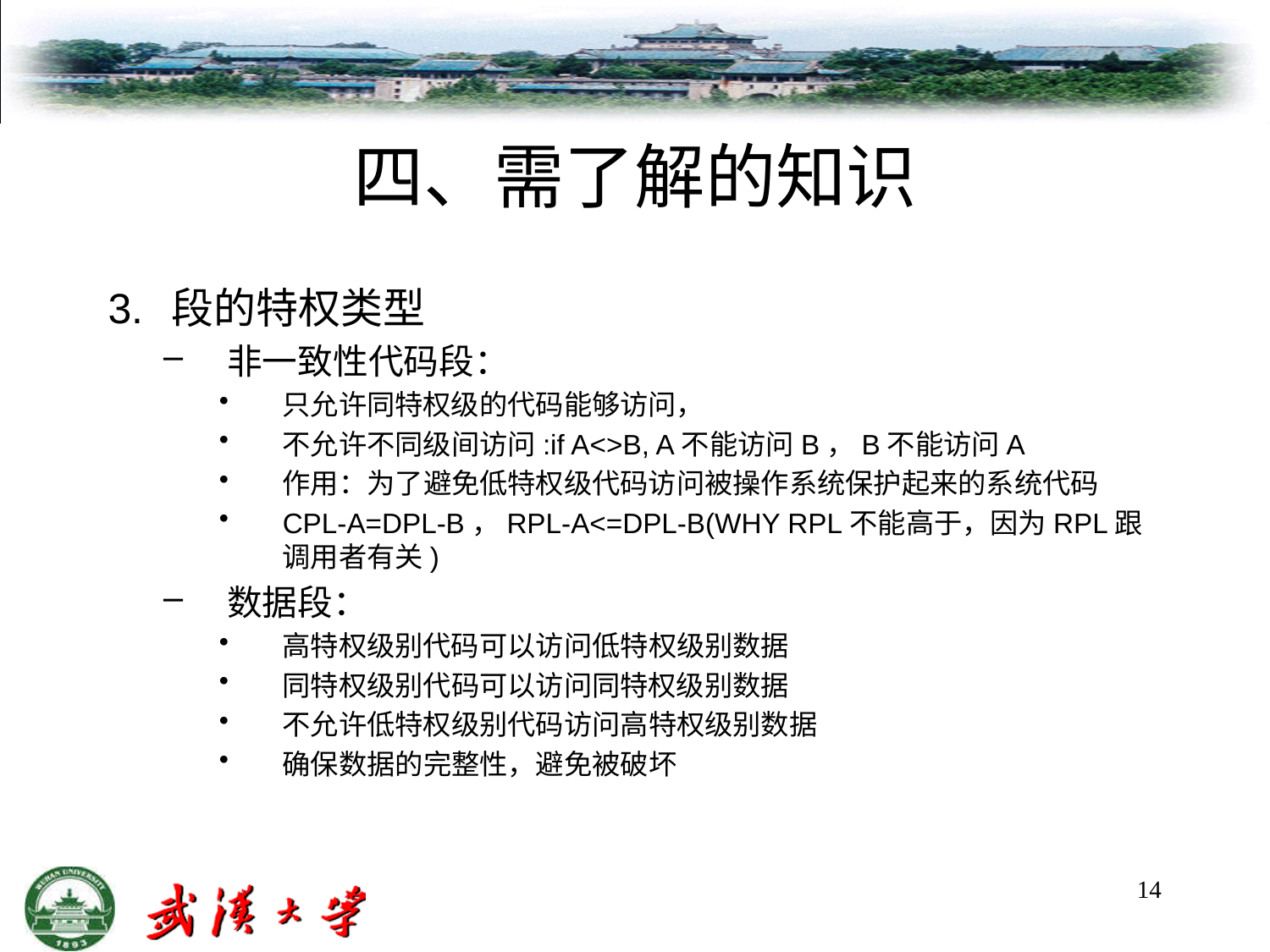

# 四、需了解的知识
段的特权类型
非一致性代码段：
只允许同特权级的代码能够访问，
不允许不同级间访问:if A<>B, A不能访问B，B不能访问A
作用：为了避免低特权级代码访问被操作系统保护起来的系统代码
CPL-A=DPL-B，RPL-A<=DPL-B(WHY RPL不能高于，因为RPL跟调用者有关)
数据段：
高特权级别代码可以访问低特权级别数据
同特权级别代码可以访问同特权级别数据
不允许低特权级别代码访问高特权级别数据
确保数据的完整性，避免被破坏

14